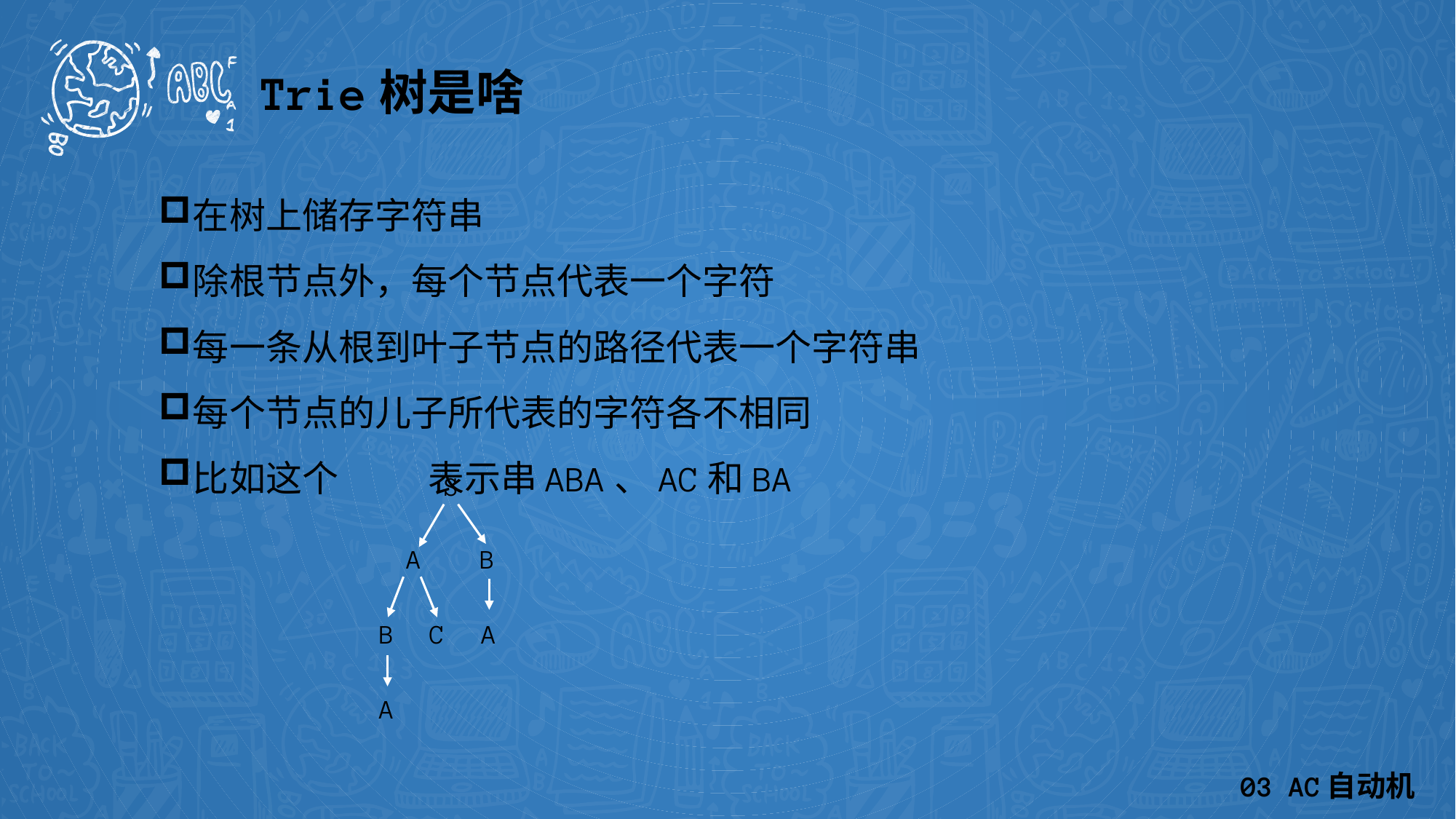

Trie树是啥
在树上储存字符串
除根节点外，每个节点代表一个字符
每一条从根到叶子节点的路径代表一个字符串
每个节点的儿子所代表的字符各不相同
比如这个           表示串ABA、AC和BA
S
A
B
C
B
A
A
03 AC自动机